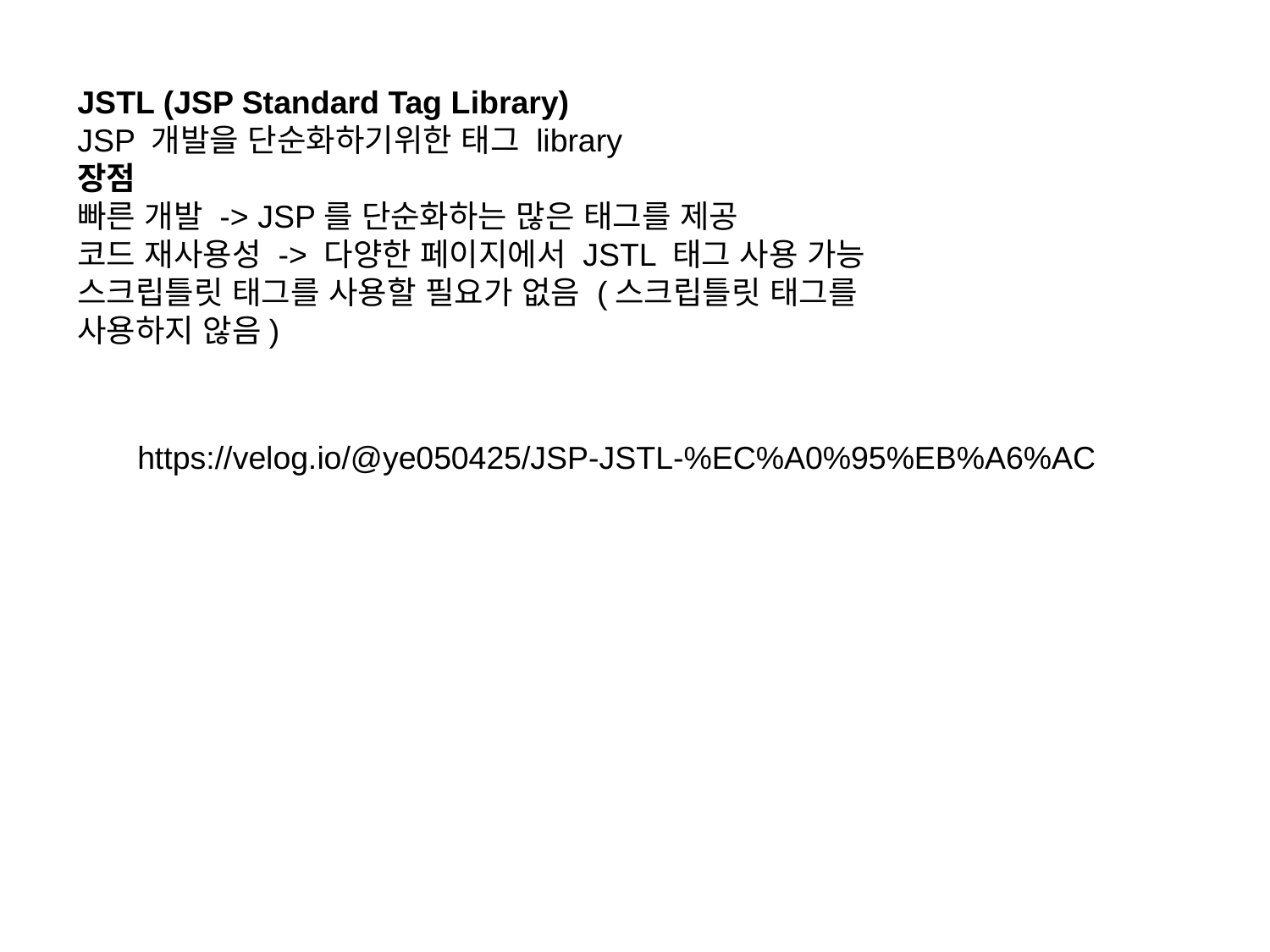

JSTL (JSP Standard Tag Library)
JSP 개발을 단순화하기위한 태그 library
장점
빠른 개발 -> JSP를 단순화하는 많은 태그를 제공
코드 재사용성 -> 다양한 페이지에서 JSTL 태그 사용 가능
스크립틀릿 태그를 사용할 필요가 없음 (스크립틀릿 태그를 사용하지 않음)
https://velog.io/@ye050425/JSP-JSTL-%EC%A0%95%EB%A6%AC